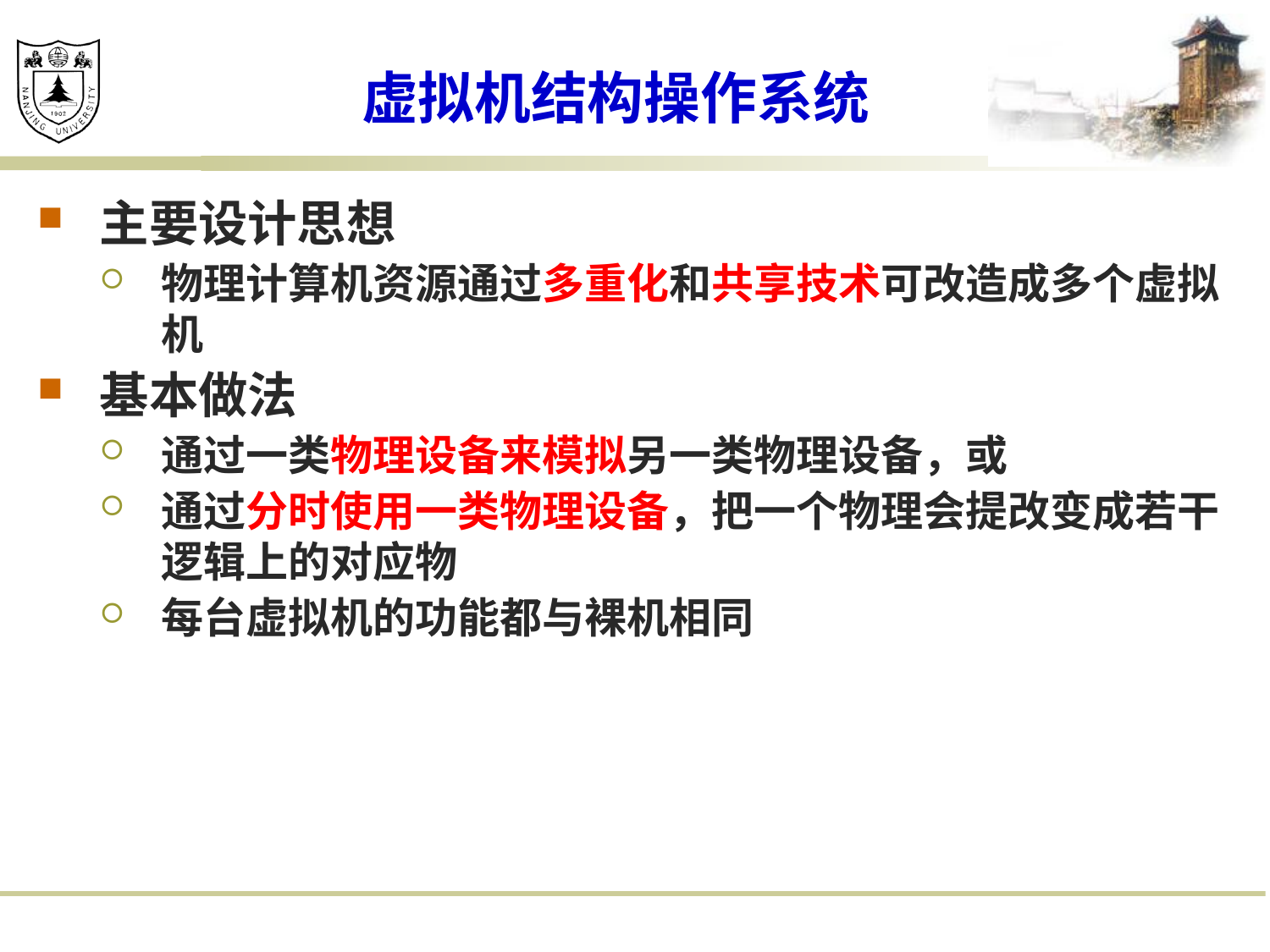

# 虚拟机结构操作系统
主要设计思想
物理计算机资源通过多重化和共享技术可改造成多个虚拟机
基本做法
通过一类物理设备来模拟另一类物理设备，或
通过分时使用一类物理设备，把一个物理会提改变成若干逻辑上的对应物
每台虚拟机的功能都与裸机相同
129